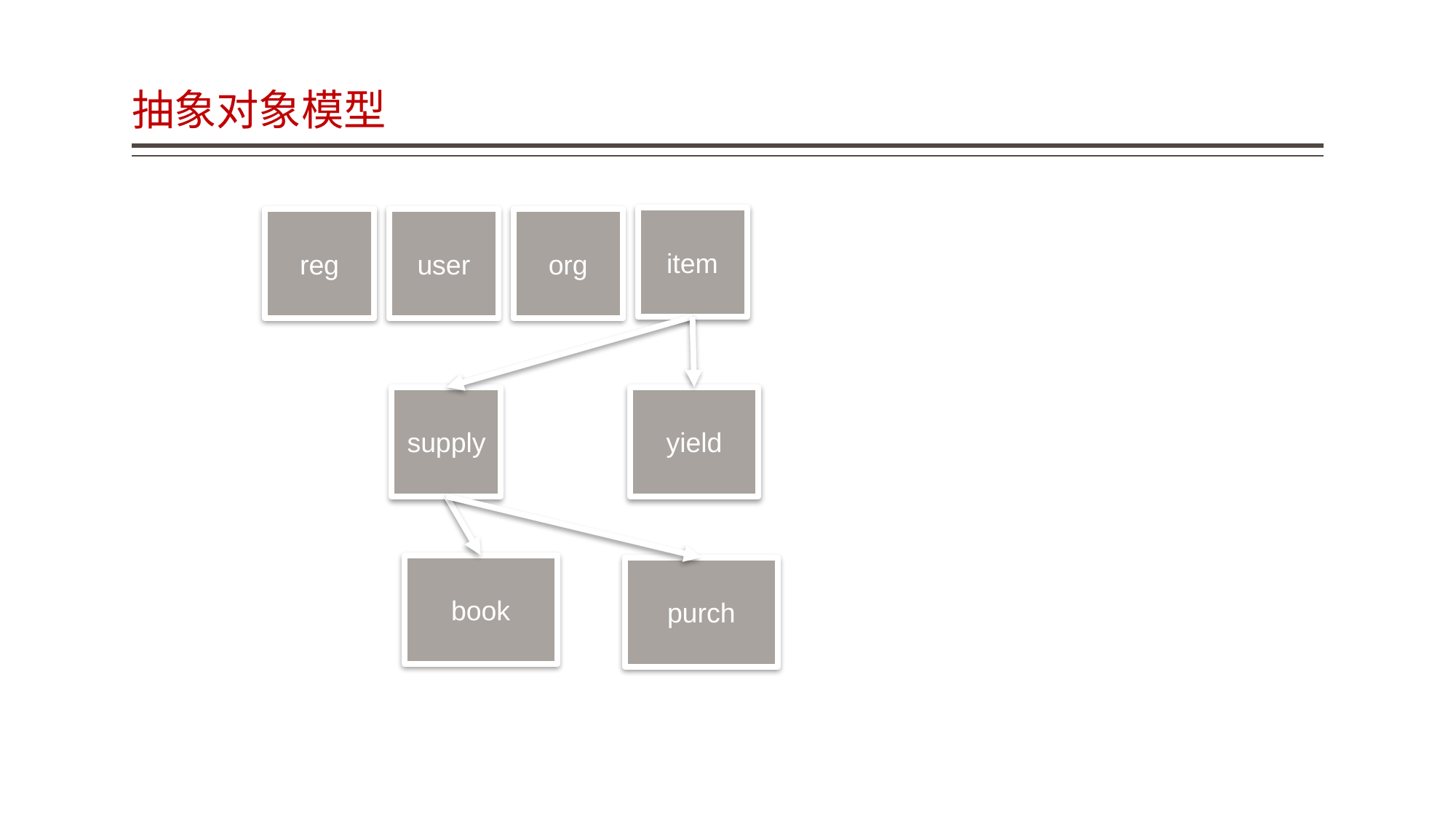

# 抽象对象模型
item
reg
user
org
supply
yield
book
purch